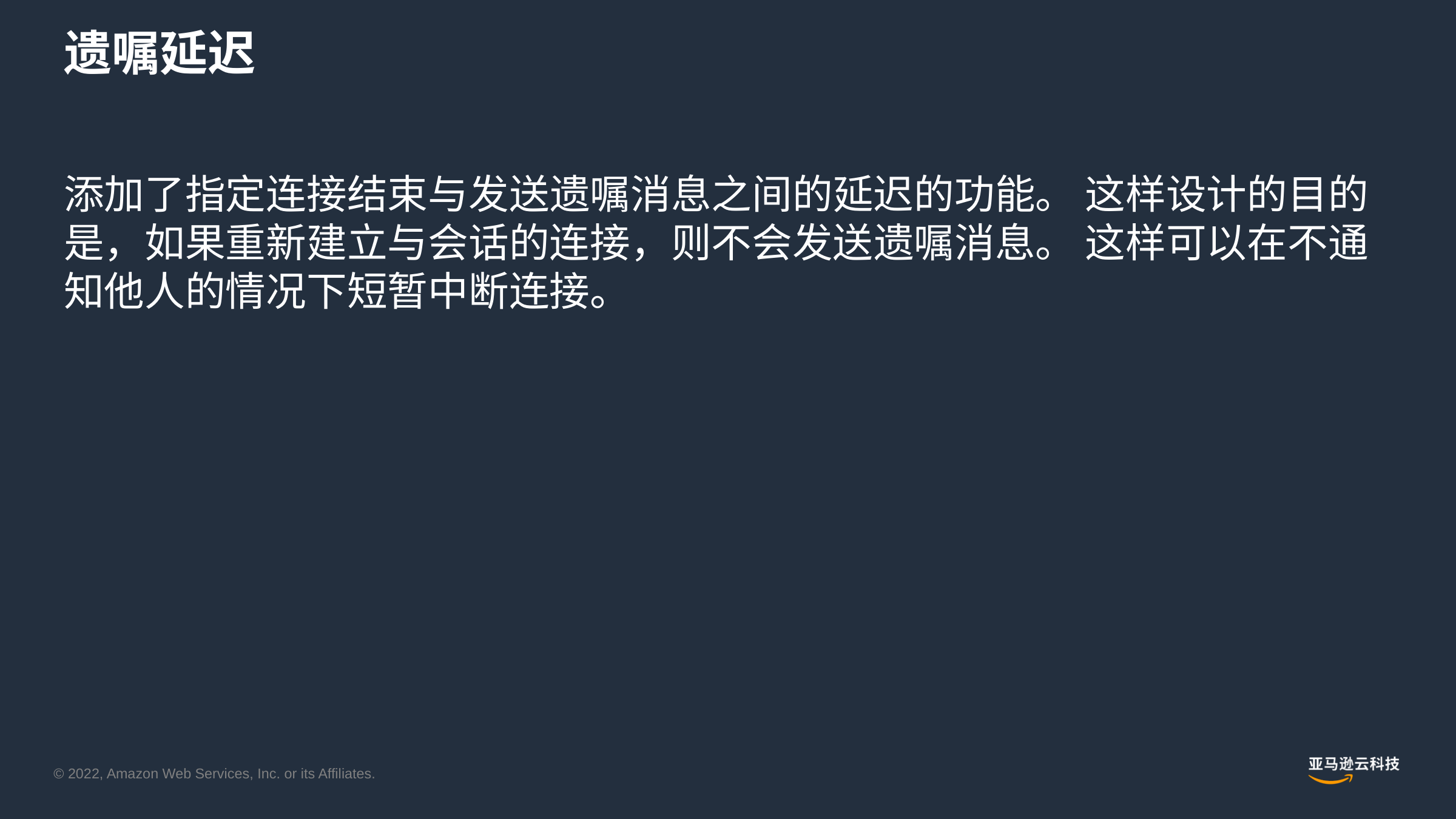

# 遗嘱延迟
添加了指定连接结束与发送遗嘱消息之间的延迟的功能。 这样设计的目的是，如果重新建立与会话的连接，则不会发送遗嘱消息。 这样可以在不通知他人的情况下短暂中断连接。